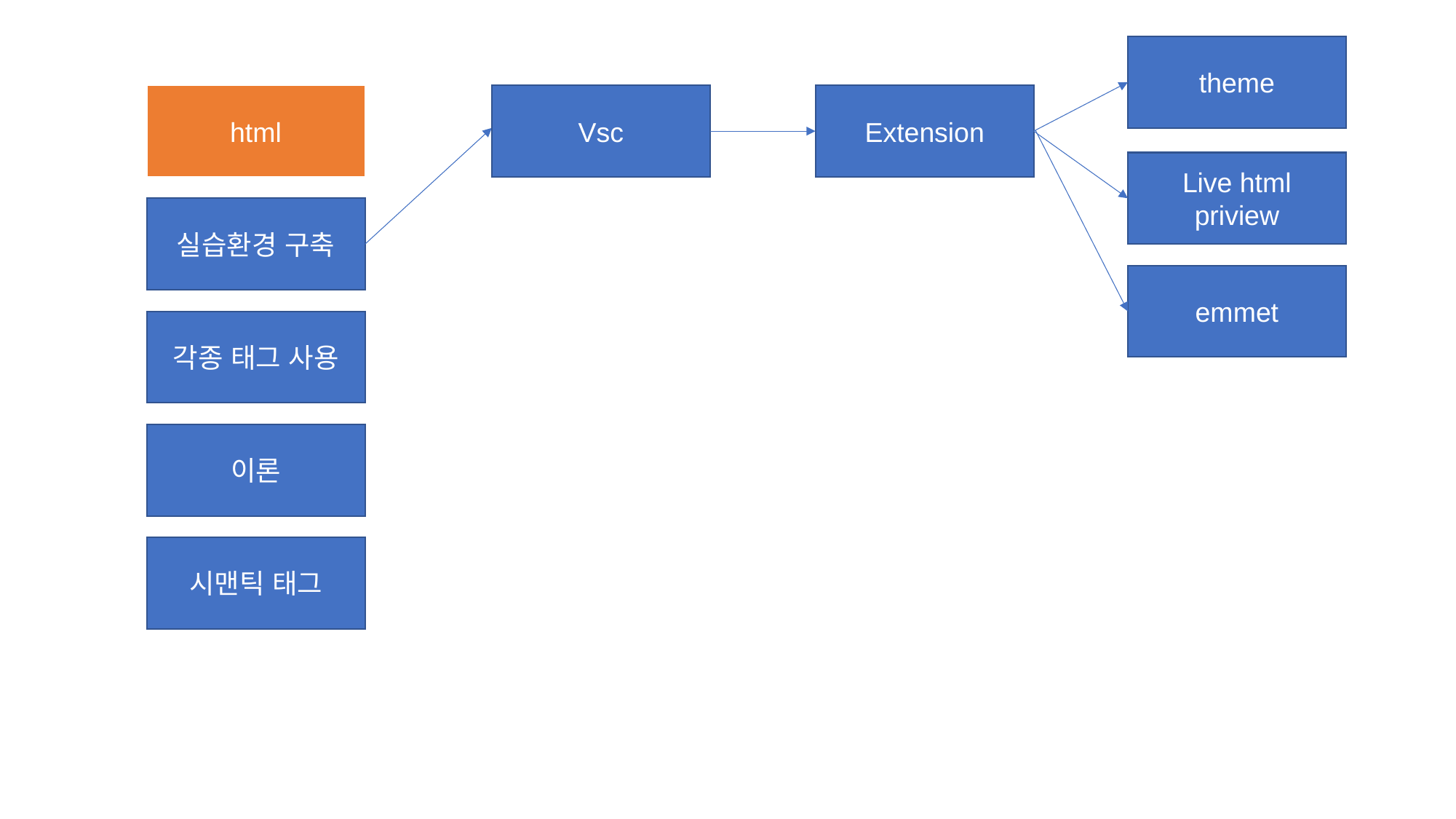

theme
html
Vsc
Extension
Live html priview
실습환경 구축
emmet
각종 태그 사용
이론
시맨틱 태그